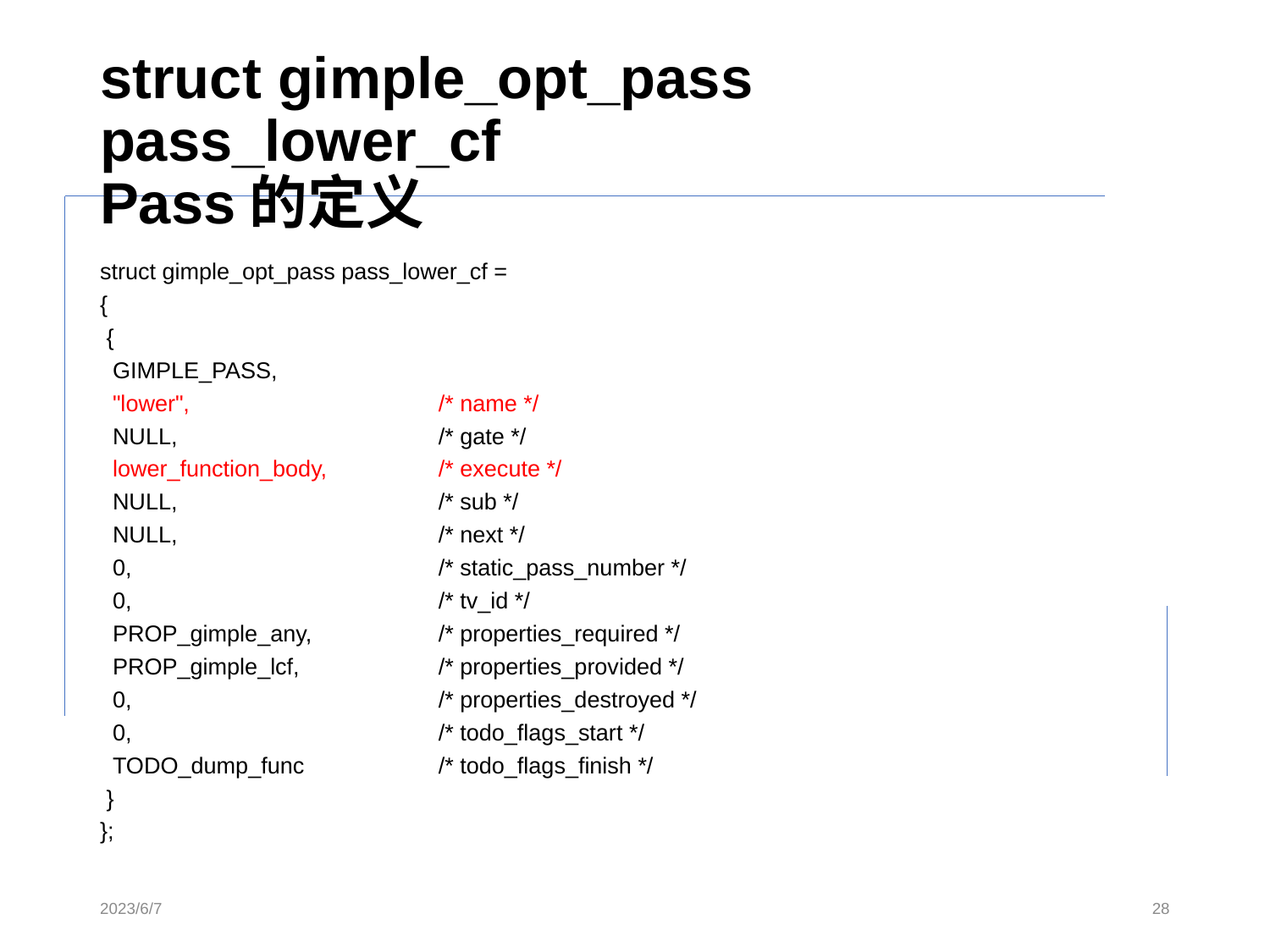

# struct gimple_opt_pass pass_lower_cf Pass的定义
struct gimple_opt_pass pass_lower_cf =
{
 {
  GIMPLE_PASS,
  "lower",                              	/* name */
  NULL,                                 	/* gate */
  lower_function_body,           	/* execute */
  NULL,                                 	/* sub */
  NULL,                                 	/* next */
  0,                                    	/* static_pass_number */
  0,                                    	/* tv_id */
  PROP_gimple_any,           	/* properties_required */
  PROP_gimple_lcf,            	/* properties_provided */
  0,                                    	/* properties_destroyed */
  0,                                    	/* todo_flags_start */
  TODO_dump_func                	/* todo_flags_finish */
 }
};

2023/6/7
28